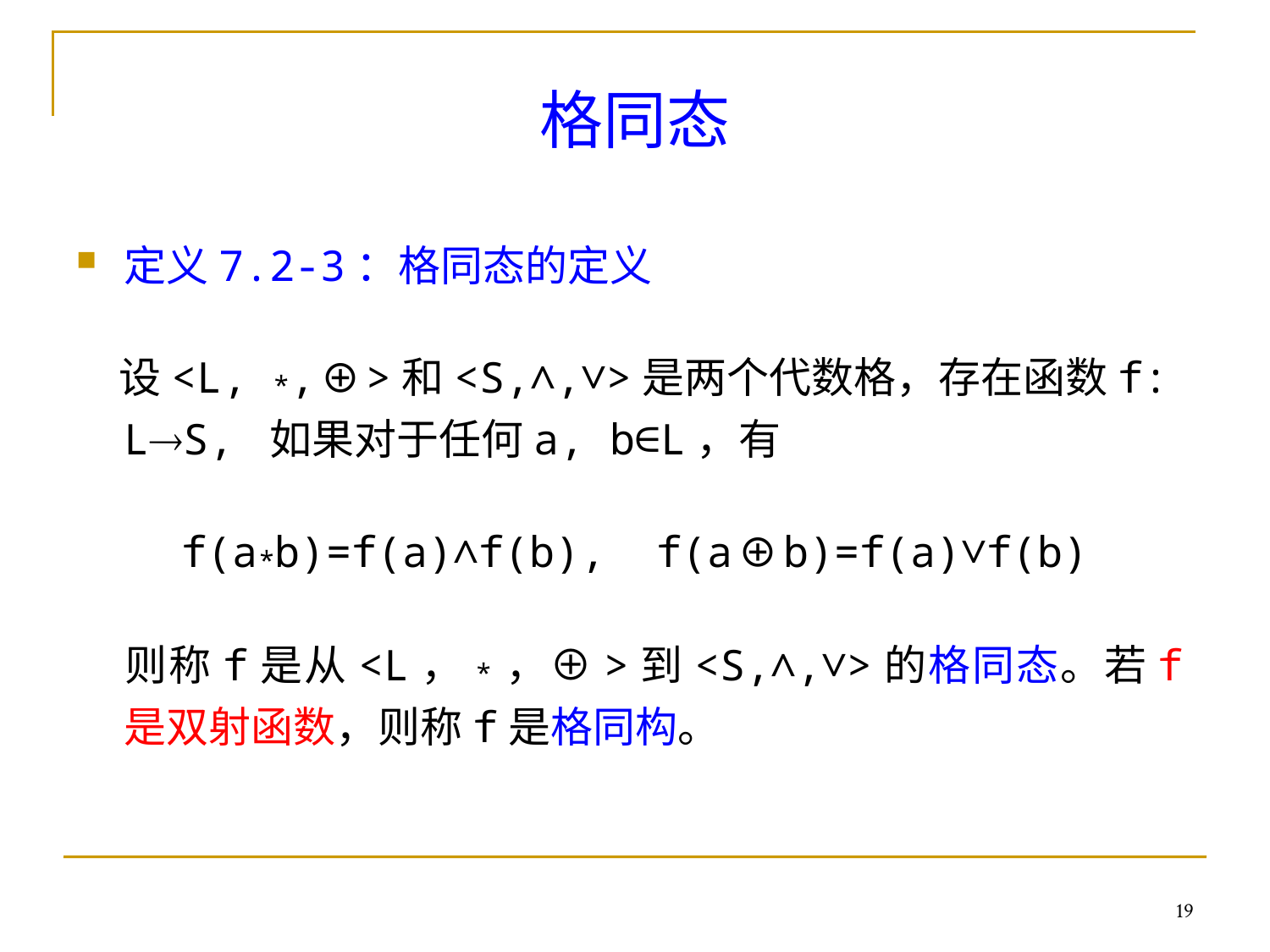

# 格同态
定义7.2-3：格同态的定义
设<L, *,⊕>和<S,∧,∨>是两个代数格，存在函数f: L→S, 如果对于任何a, b∈L，有
f(a*b)=f(a)∧f(b),  f(a⊕b)=f(a)∨f(b)
则称f是从<L，*，⊕>到<S,∧,∨>的格同态。若f是双射函数，则称f是格同构。
19